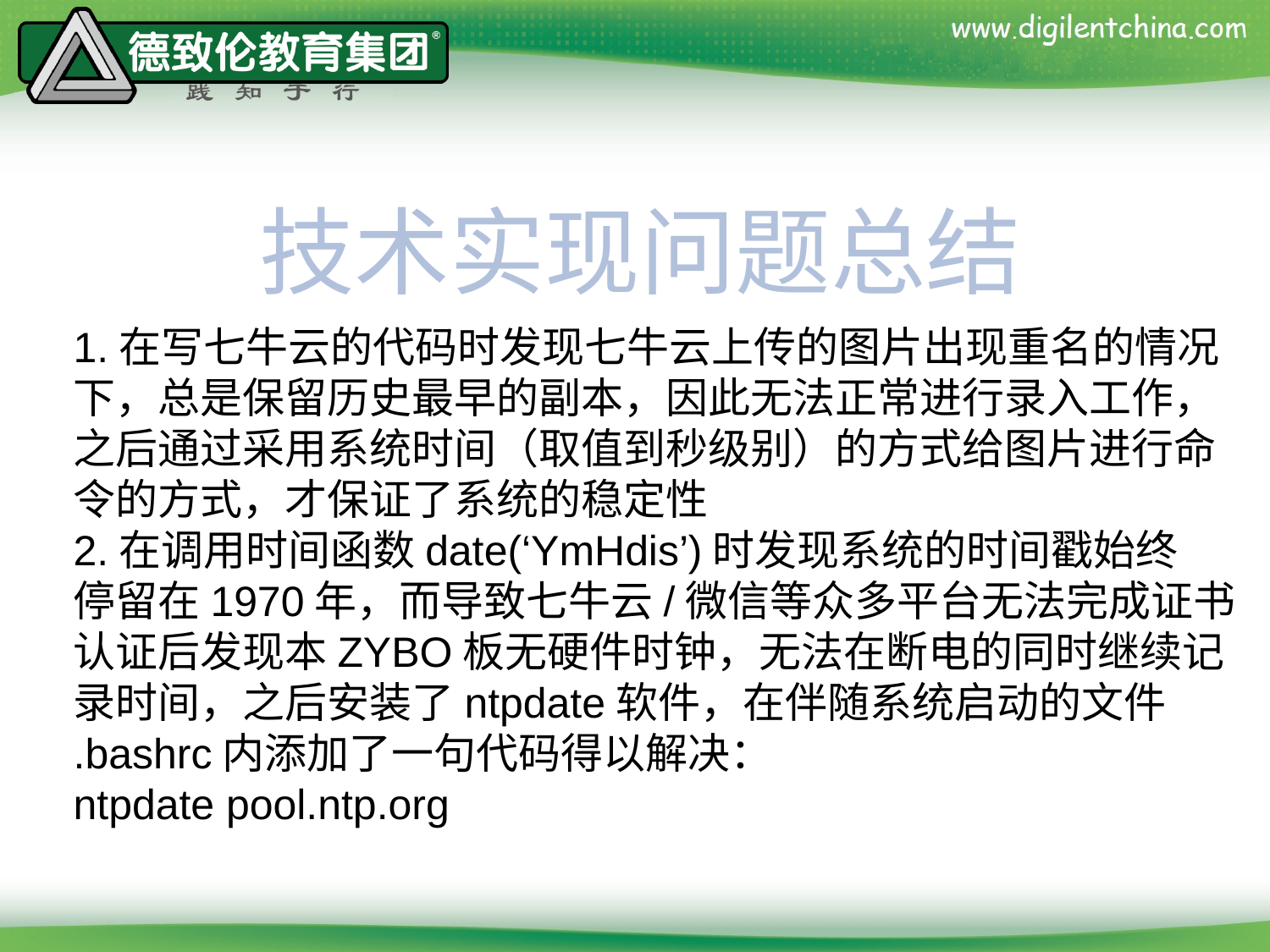

技术实现问题总结
1.在写七牛云的代码时发现七牛云上传的图片出现重名的情况
下，总是保留历史最早的副本，因此无法正常进行录入工作，
之后通过采用系统时间（取值到秒级别）的方式给图片进行命
令的方式，才保证了系统的稳定性
2.在调用时间函数date(‘YmHdis’)时发现系统的时间戳始终
停留在1970年，而导致七牛云/微信等众多平台无法完成证书
认证后发现本ZYBO板无硬件时钟，无法在断电的同时继续记
录时间，之后安装了ntpdate软件，在伴随系统启动的文件
.bashrc内添加了一句代码得以解决：
ntpdate pool.ntp.org